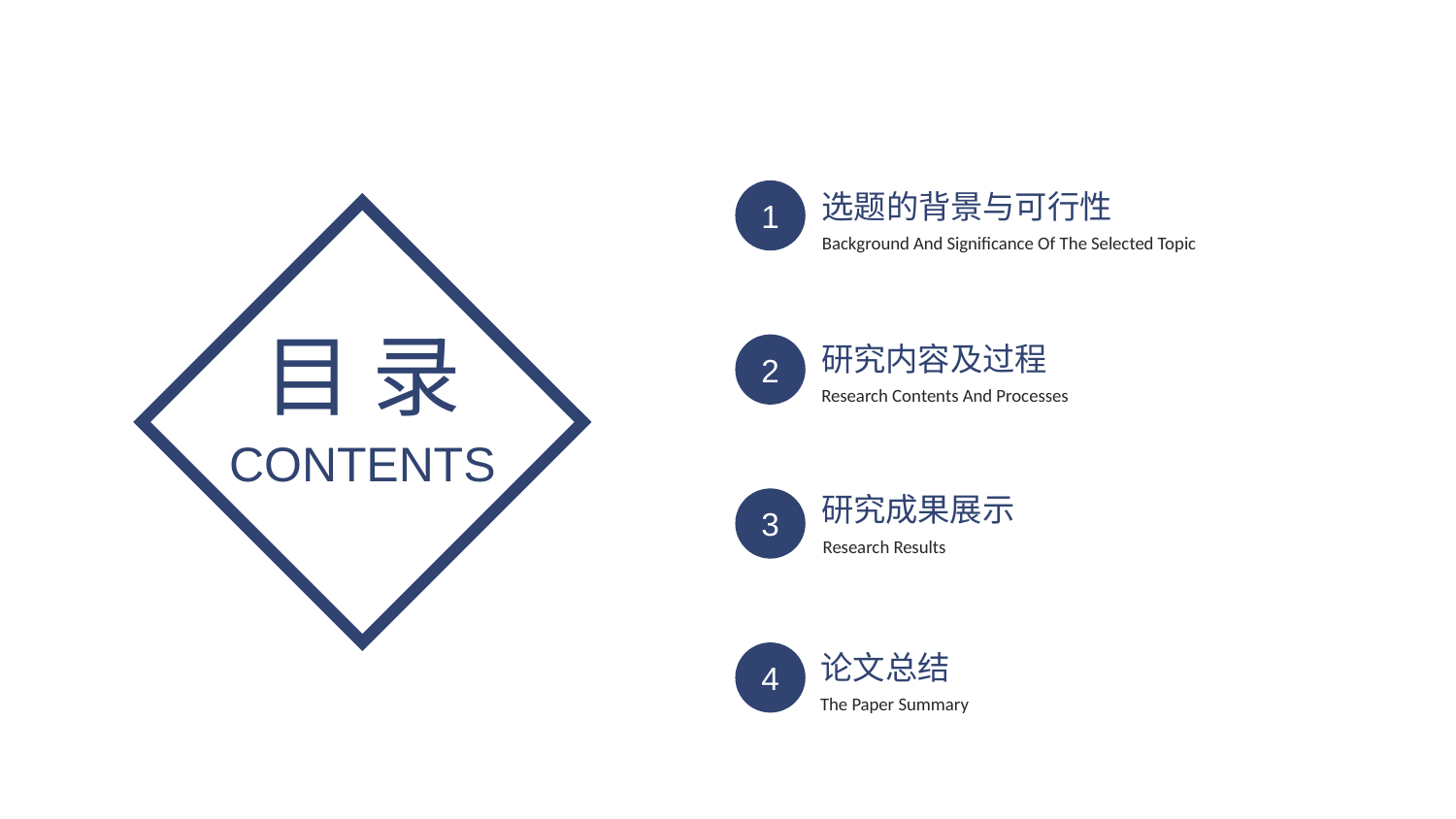

选题的背景与可行性
1

Background And Significance Of The Selected Topic
目 录
研究内容及过程
2
Research Contents And Processes
CONTENTS
研究成果展示
3
Research Results
论文总结
4
The Paper Summary